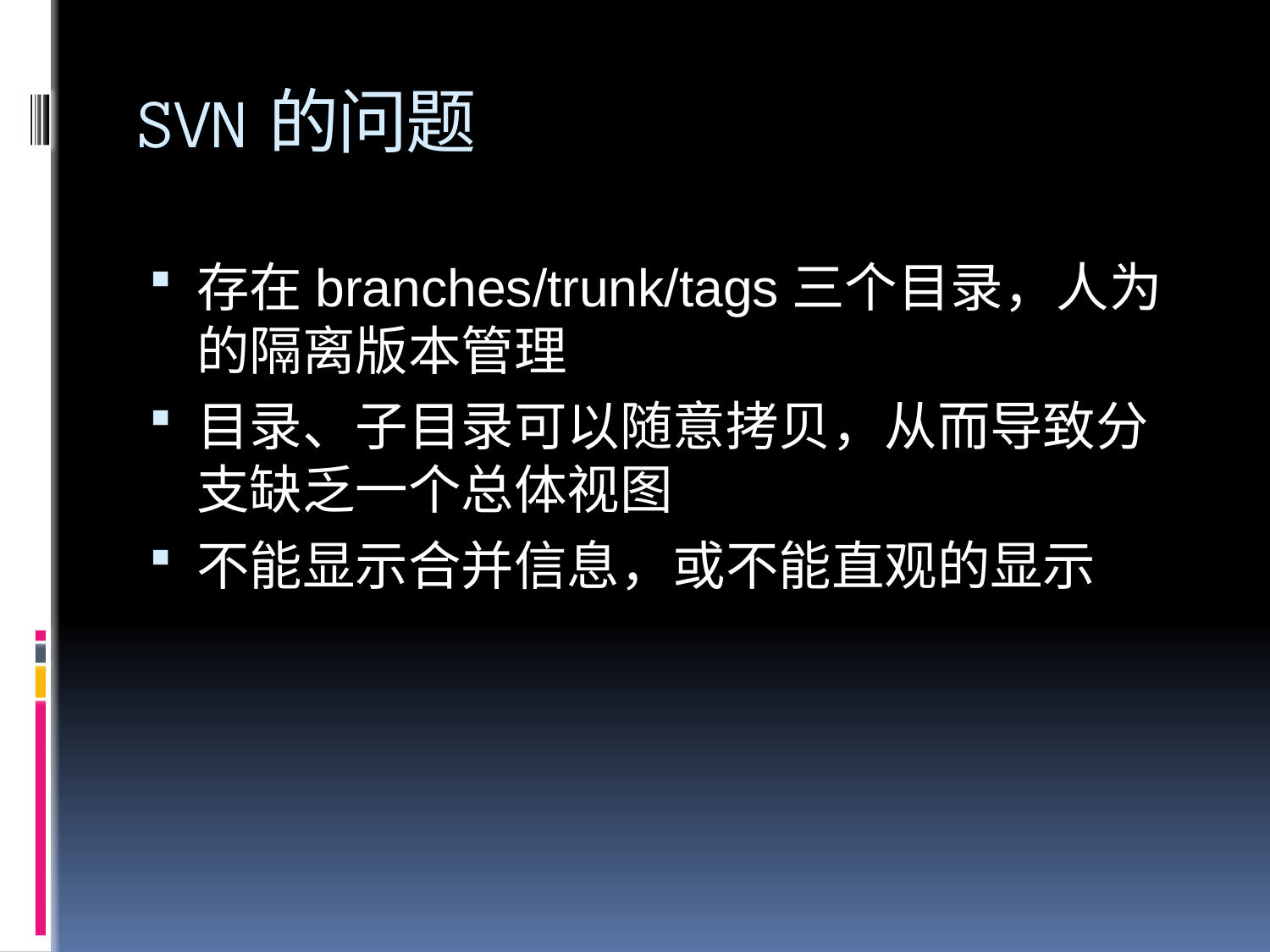

# SVN的问题
存在branches/trunk/tags三个目录，人为的隔离版本管理
目录、子目录可以随意拷贝，从而导致分支缺乏一个总体视图
不能显示合并信息，或不能直观的显示